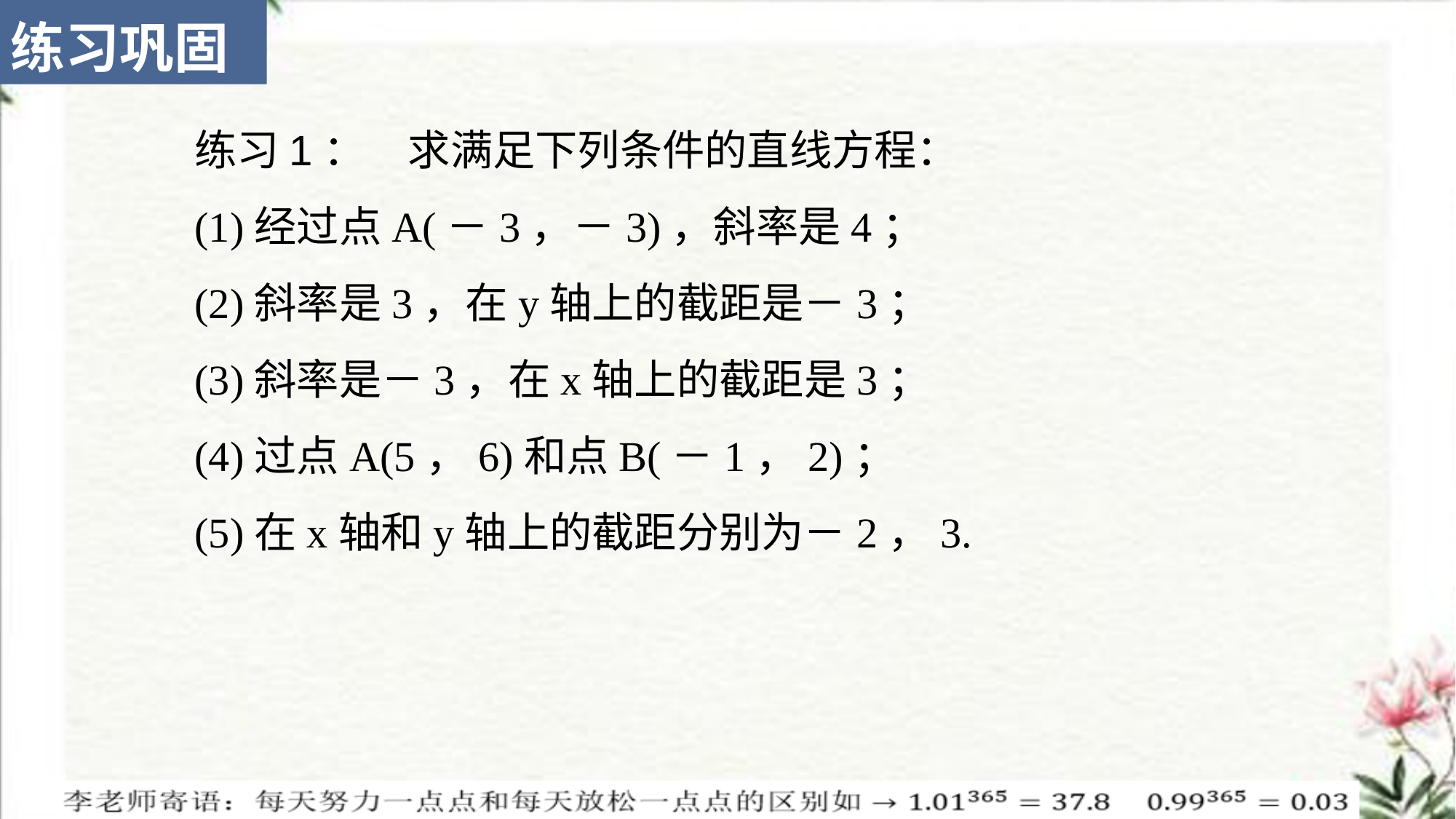

练习巩固
练习1：　求满足下列条件的直线方程：
(1)经过点A(－3，－3)，斜率是4；
(2)斜率是3，在y轴上的截距是－3；
(3)斜率是－3，在x轴上的截距是3；
(4)过点A(5，6)和点B(－1，2)；
(5)在x轴和y轴上的截距分别为－2，3.